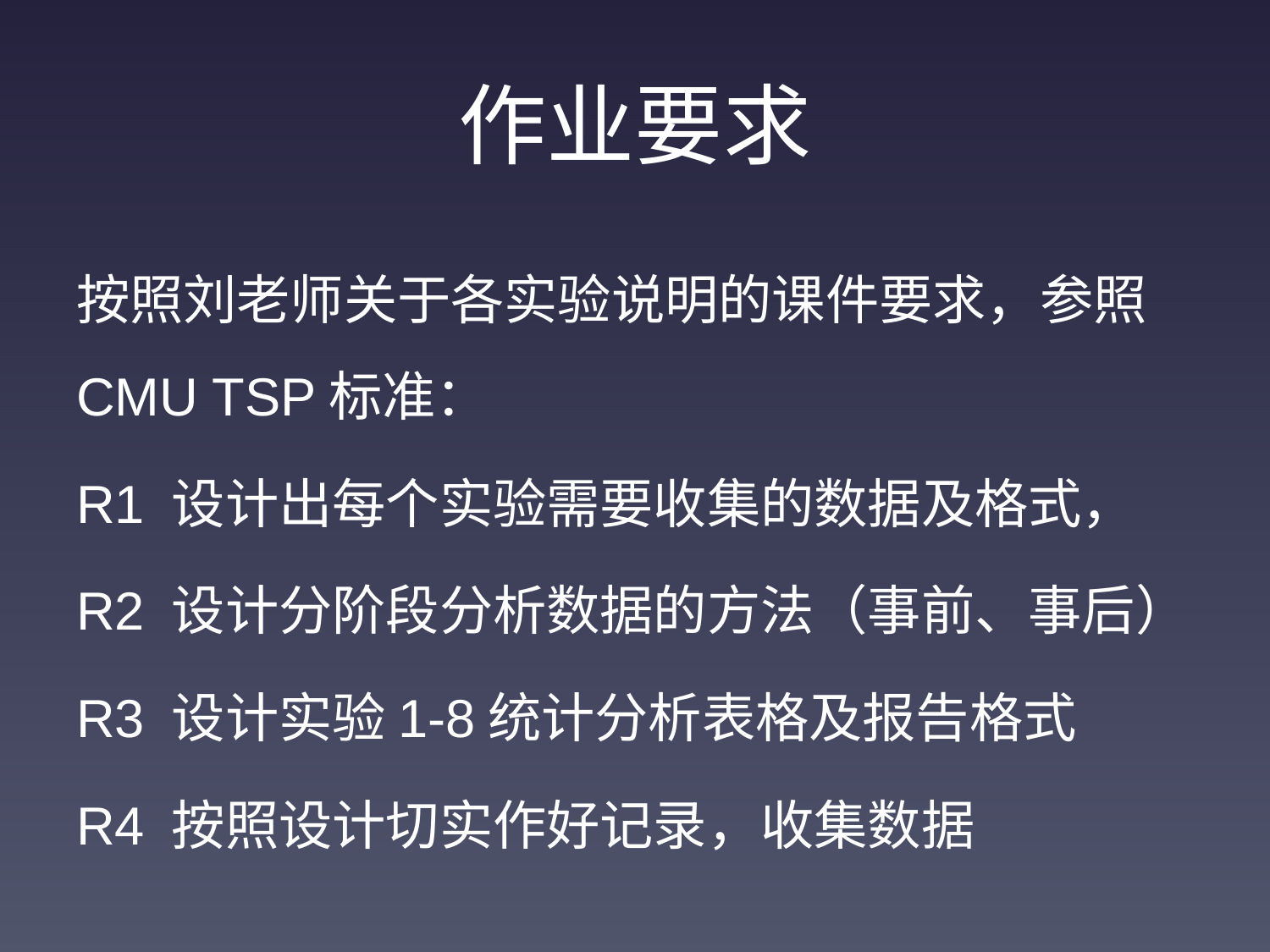

# 作业要求
按照刘老师关于各实验说明的课件要求，参照CMU TSP标准：
R1 设计出每个实验需要收集的数据及格式，
R2 设计分阶段分析数据的方法（事前、事后）
R3 设计实验1-8统计分析表格及报告格式
R4 按照设计切实作好记录，收集数据